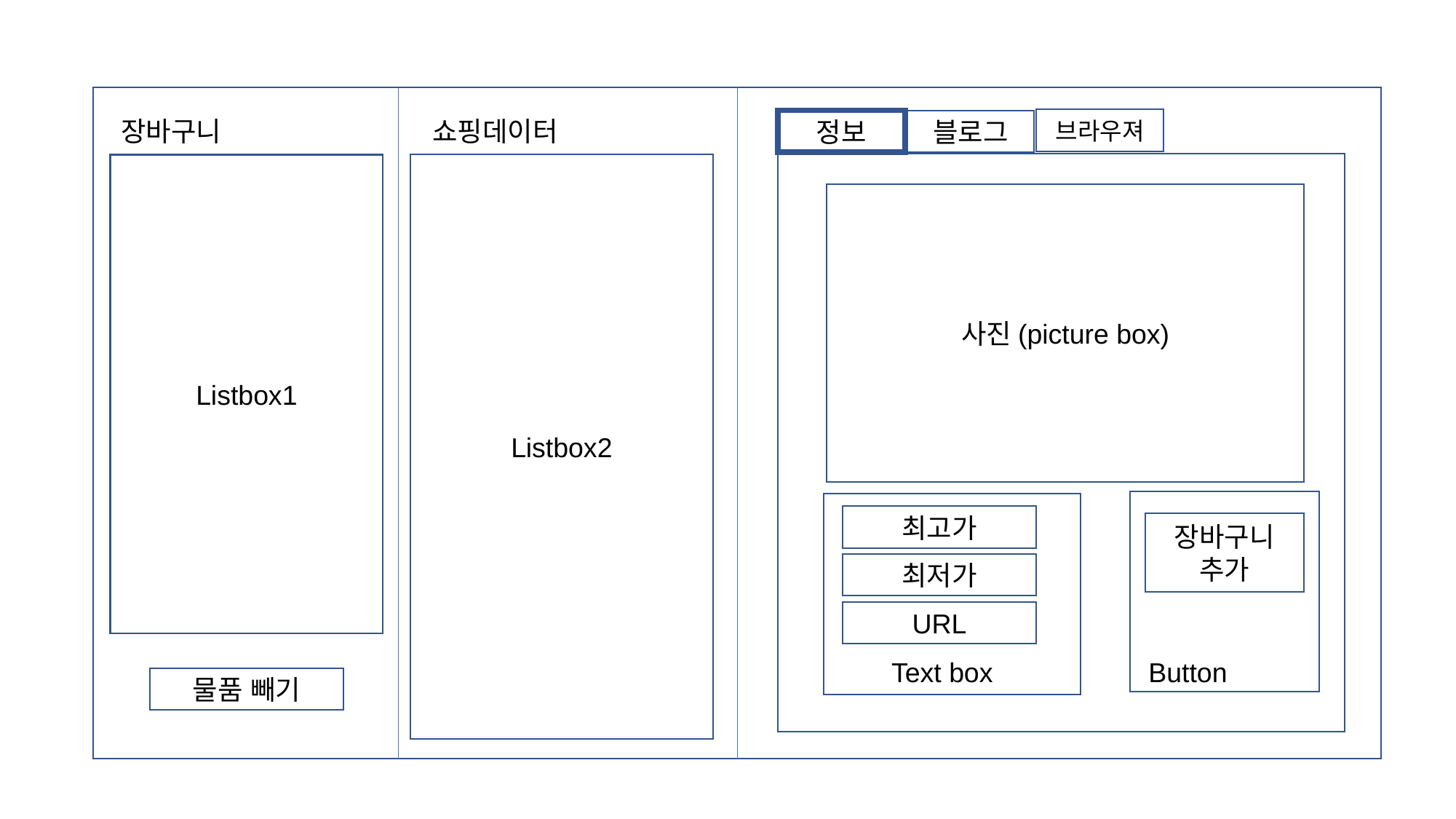

장바구니
쇼핑데이터
브라우져
정보
블로그

Listbox1
Listbox2
사진(picture box)

최고가
최저가
URL
Text box
장바구니 추가
Button
물품 빼기